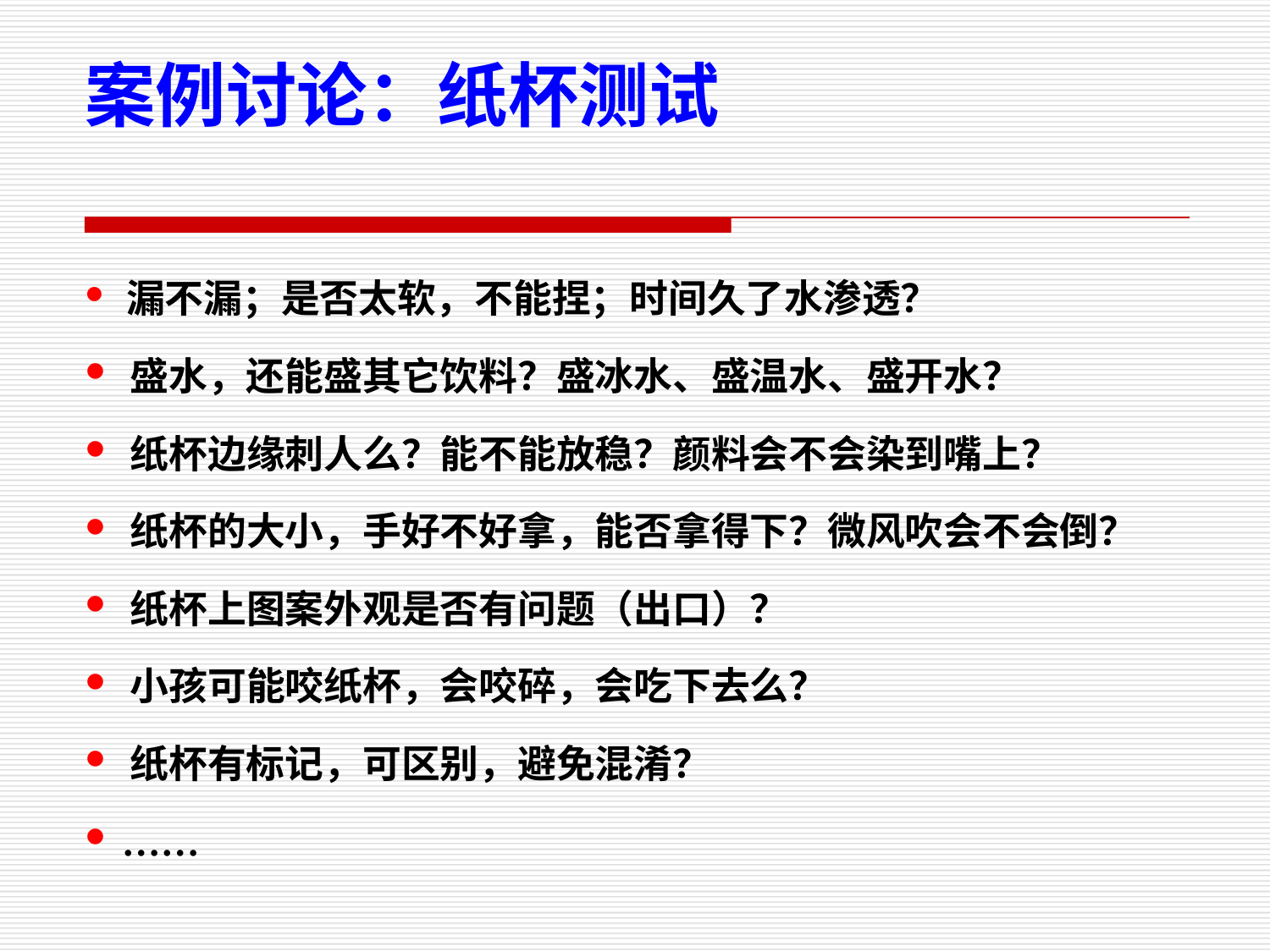

# 案例讨论：纸杯测试
 漏不漏；是否太软，不能捏；时间久了水渗透？
 盛水，还能盛其它饮料？盛冰水、盛温水、盛开水？
 纸杯边缘刺人么？能不能放稳？颜料会不会染到嘴上？
 纸杯的大小，手好不好拿，能否拿得下？微风吹会不会倒？
 纸杯上图案外观是否有问题（出口）？
 小孩可能咬纸杯，会咬碎，会吃下去么？
 纸杯有标记，可区别，避免混淆？
 ……